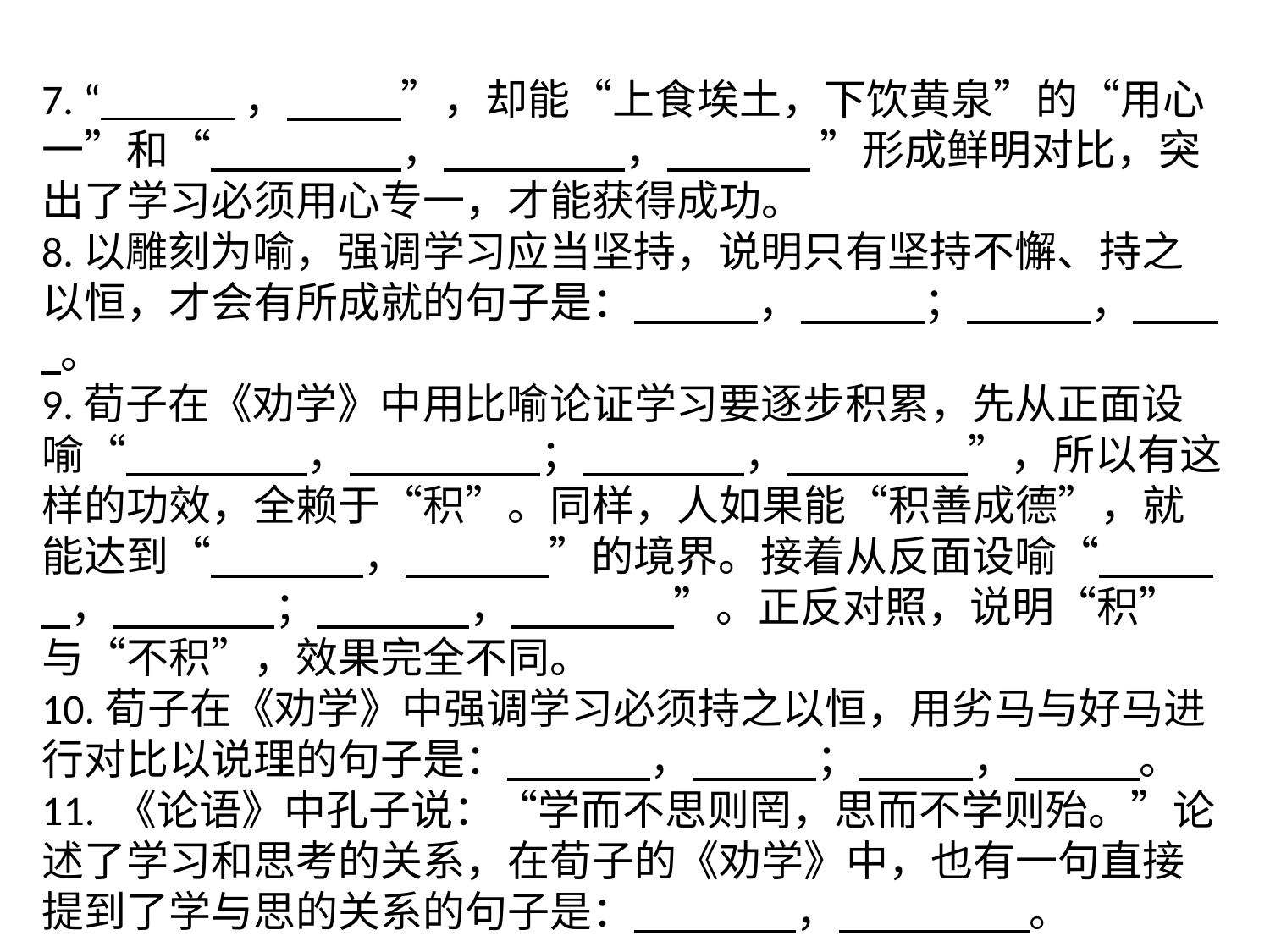

7. “              ，            ”，却能“上食埃土，下饮黄泉”的“用心一”和“                    ，                   ，                ”形成鲜明对比，突出了学习必须用心专一，才能获得成功。
8.以雕刻为喻，强调学习应当坚持，说明只有坚持不懈、持之以恒，才会有所成就的句子是：             ，             ；             ，            。
9.荀子在《劝学》中用比喻论证学习要逐步积累，先从正面设喻“                   ，                    ；                 ，                   ”，所以有这样的功效，全赖于“积”。同样，人如果能“积善成德”，就能达到“                ，               ”的境界。接着从反面设喻“                ，                 ；                ，                 ”。正反对照，说明“积”与“不积”，效果完全不同。
10.荀子在《劝学》中强调学习必须持之以恒，用劣马与好马进行对比以说理的句子是：               ，             ；            ，             。
11. 《论语》中孔子说：“学而不思则罔，思而不学则殆。”论述了学习和思考的关系，在荀子的《劝学》中，也有一句直接提到了学与思的关系的句子是：                 ，                    。